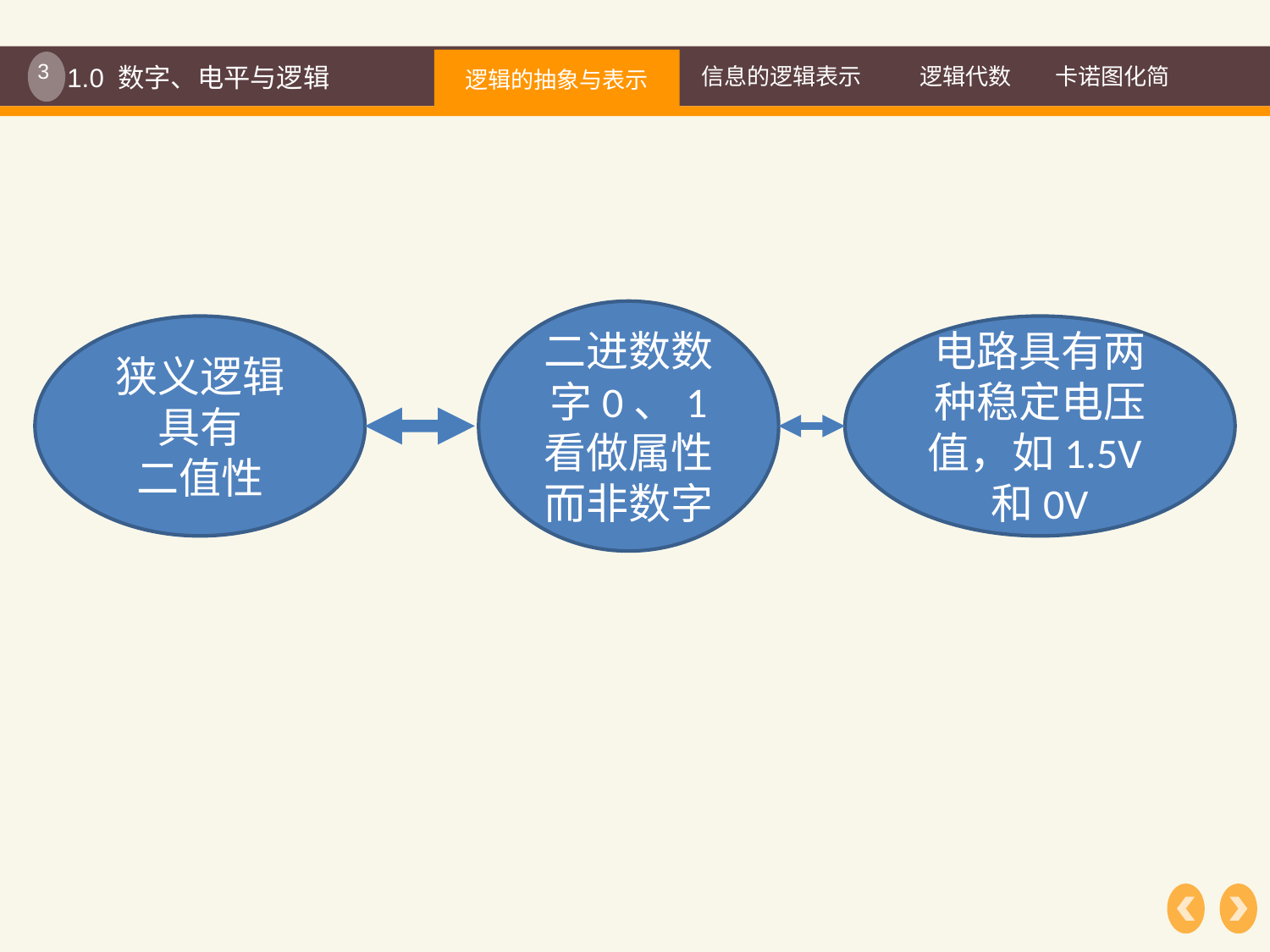

1.0 数字、电平与逻辑
二进数数字0、1
看做属性而非数字
狭义逻辑具有
二值性
电路具有两种稳定电压值，如1.5V和0V